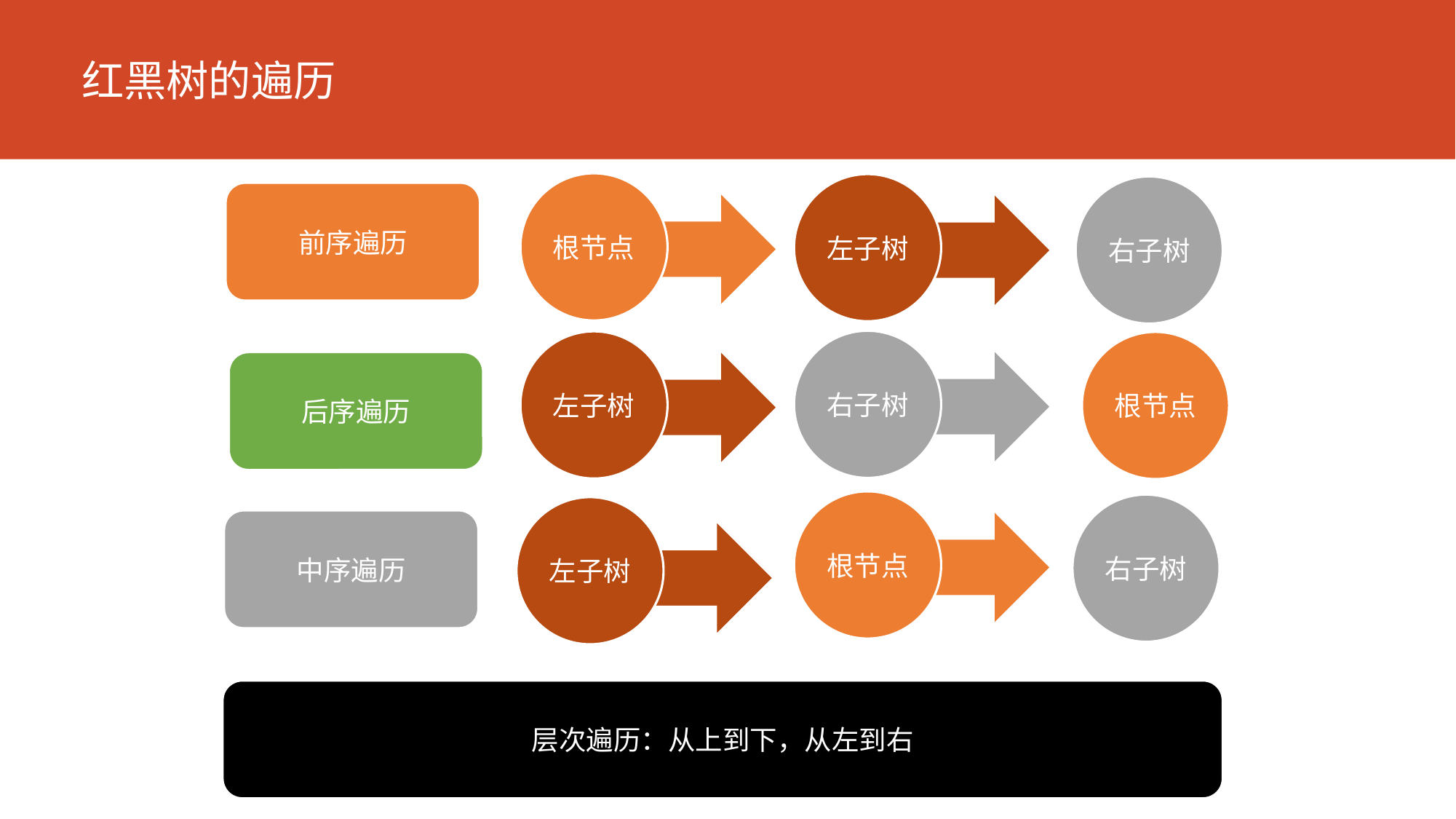

# 红黑树的遍历
根节点
左子树
右子树
前序遍历

右子树
左子树
根节点

后序遍历
根节点
右子树
左子树

中序遍历

层次遍历：从上到下，从左到右